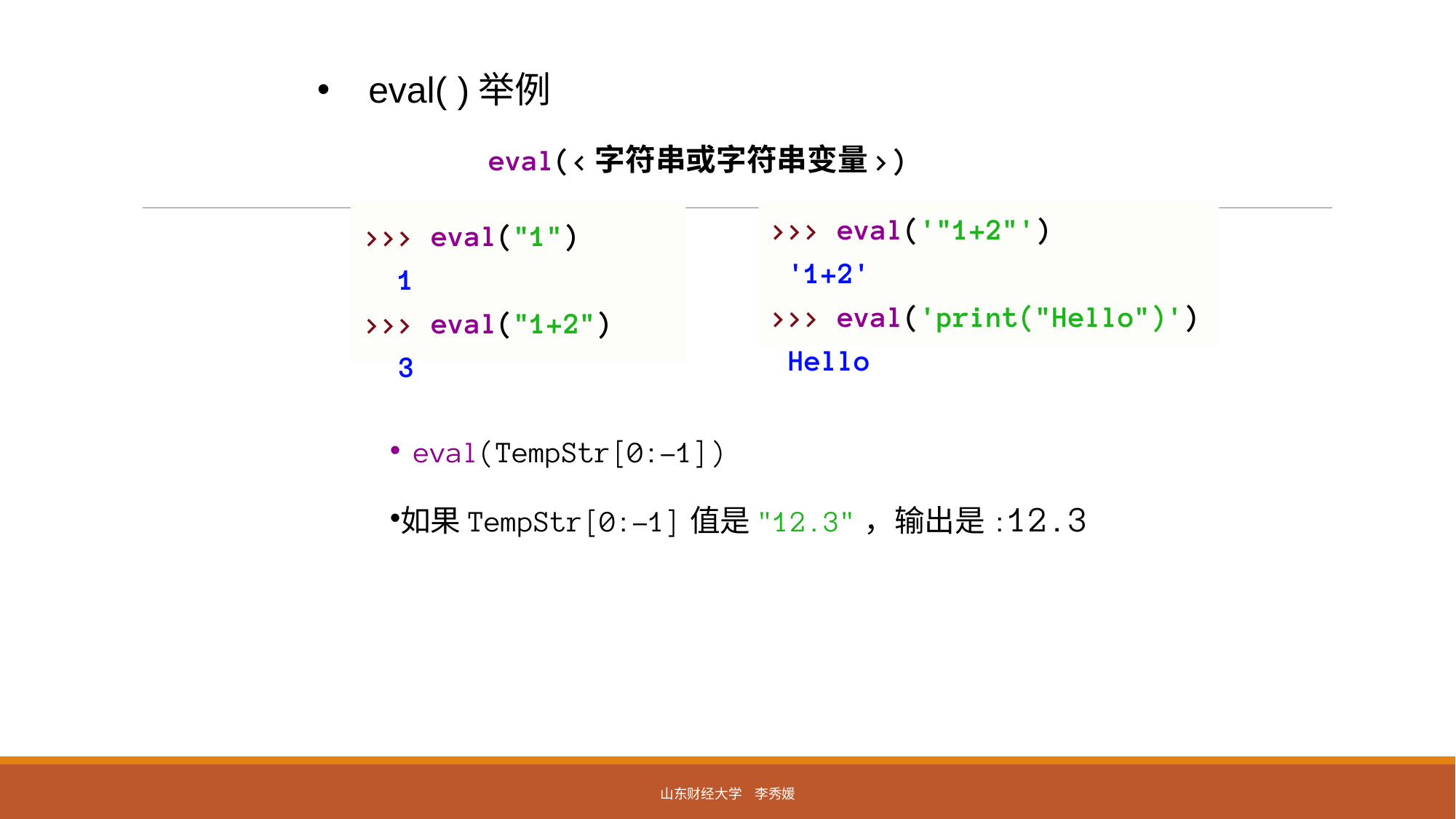

eval( )举例
eval(<字符串或字符串变量>)
>>> eval('"1+2"')  '1+2'
>>> eval('print("Hello")')  Hello

>>> eval("1")   1
>>> eval("1+2")   3
eval(TempStr[0:-1])
如果TempStr[0:-1]值是"12.3"，输出是:12.3
山东财经大学   李秀媛